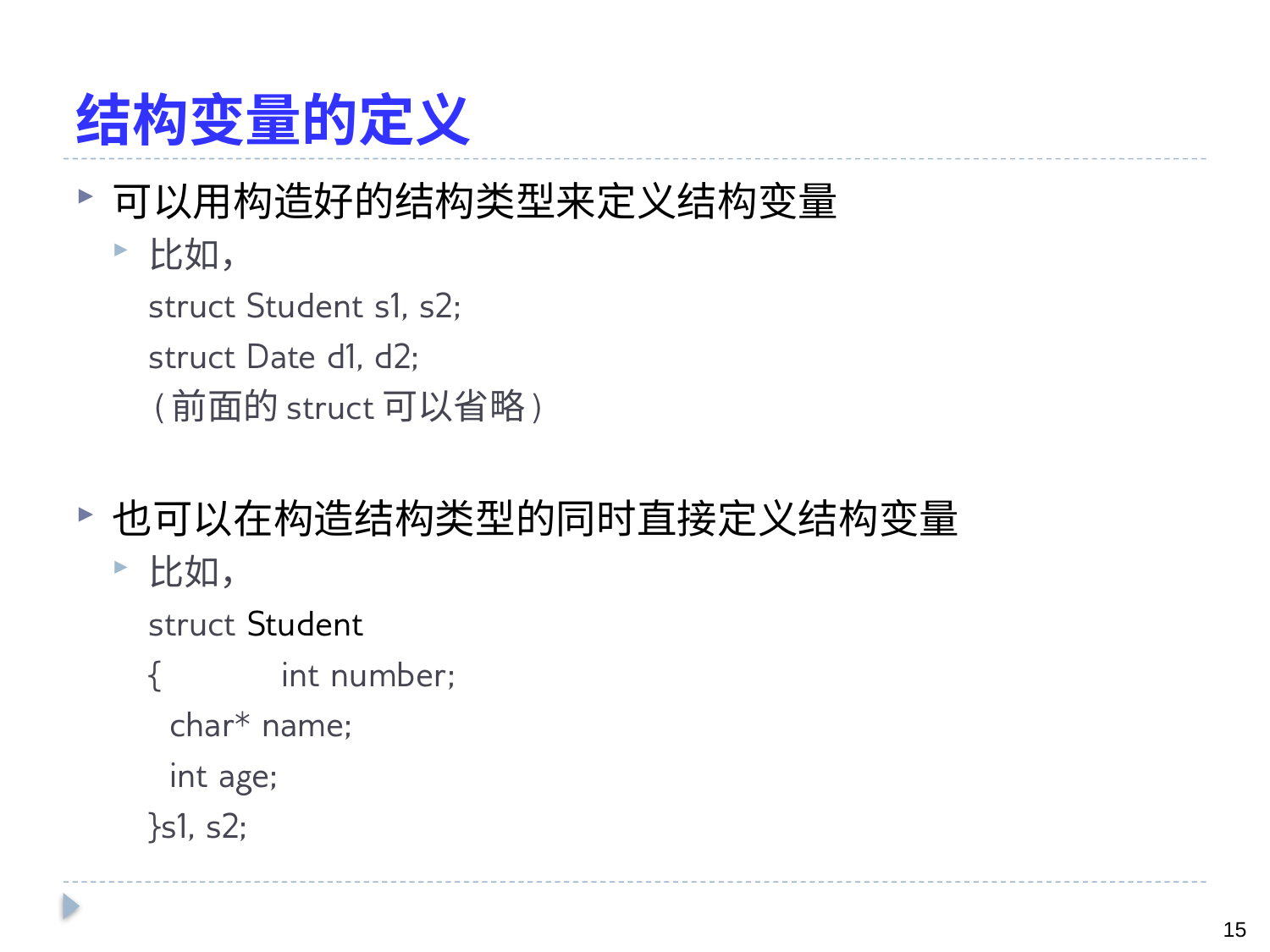

# 结构变量的定义
可以用构造好的结构类型来定义结构变量
比如，
	struct Student s1, s2;
	struct Date d1, d2;
    (前面的struct可以省略)

也可以在构造结构类型的同时直接定义结构变量
比如，
	struct Student
	{	  int number;
		  char* name;
		  int age;
	}s1, s2;
15